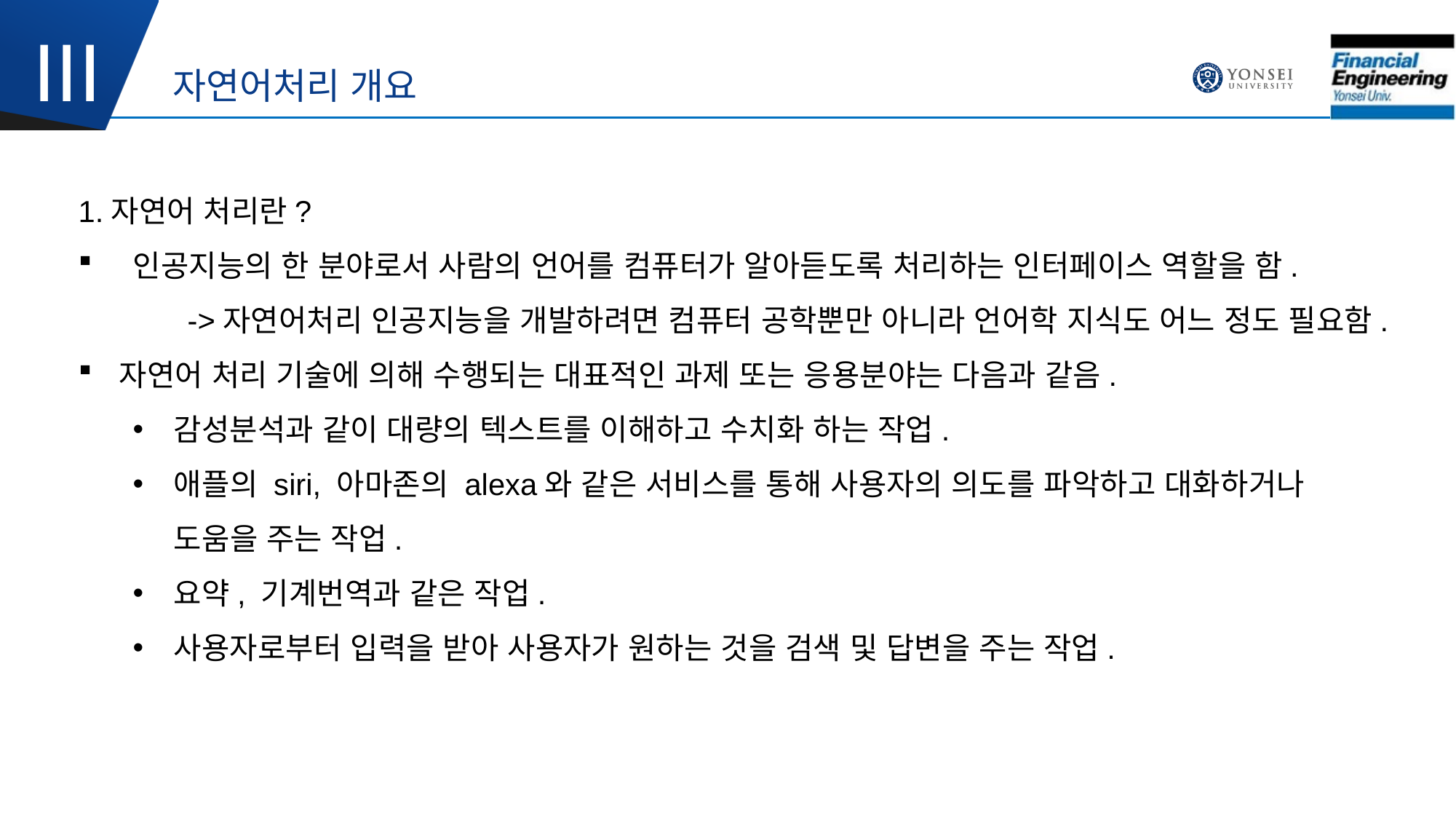

III

자연어처리 개요
1.자연어 처리란?
인공지능의 한 분야로서 사람의 언어를 컴퓨터가 알아듣도록 처리하는 인터페이스 역할을 함.
	->자연어처리 인공지능을 개발하려면 컴퓨터 공학뿐만 아니라 언어학 지식도 어느 정도 필요함.
자연어 처리 기술에 의해 수행되는 대표적인 과제 또는 응용분야는 다음과 같음.
감성분석과 같이 대량의 텍스트를 이해하고 수치화 하는 작업.
애플의 siri, 아마존의 alexa와 같은 서비스를 통해 사용자의 의도를 파악하고 대화하거나 도움을 주는 작업.
요약, 기계번역과 같은 작업.
사용자로부터 입력을 받아 사용자가 원하는 것을 검색 및 답변을 주는 작업.